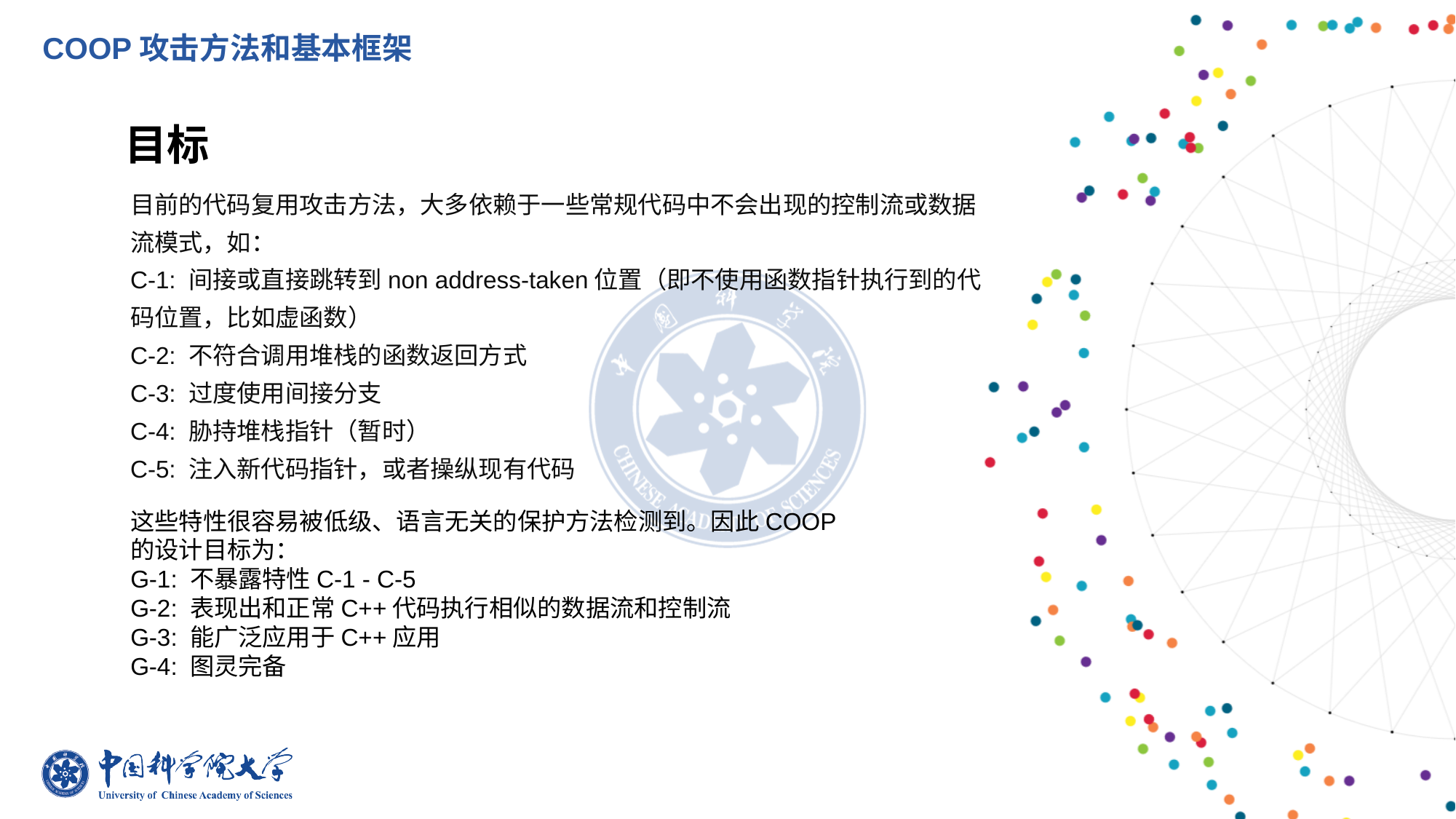

COOP攻击方法和基本框架
目标
目前的代码复用攻击方法，大多依赖于一些常规代码中不会出现的控制流或数据流模式，如：
C-1: 间接或直接跳转到non address-taken位置（即不使用函数指针执行到的代码位置，比如虚函数）
C-2: 不符合调用堆栈的函数返回方式
C-3: 过度使用间接分支
C-4: 胁持堆栈指针（暂时）
C-5: 注入新代码指针，或者操纵现有代码
这些特性很容易被低级、语言无关的保护方法检测到。因此COOP的设计目标为：
G-1: 不暴露特性C-1 - C-5
G-2: 表现出和正常C++代码执行相似的数据流和控制流
G-3: 能广泛应用于C++应用
G-4: 图灵完备